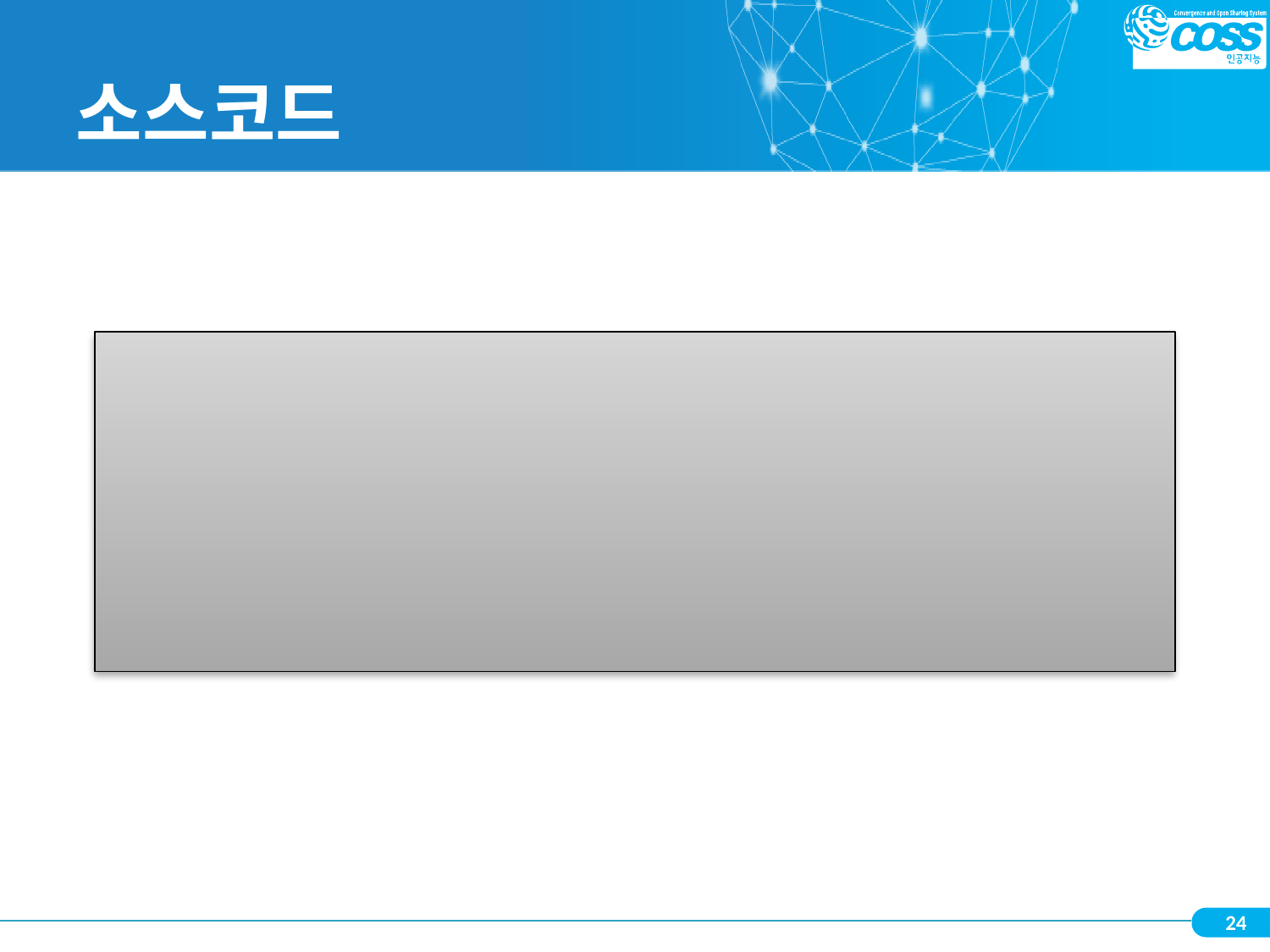

# 소스코드

num = int(input("양의 정수 입력: "))
while num >= 0 :
    print(num , end=" ")
    num -= 1